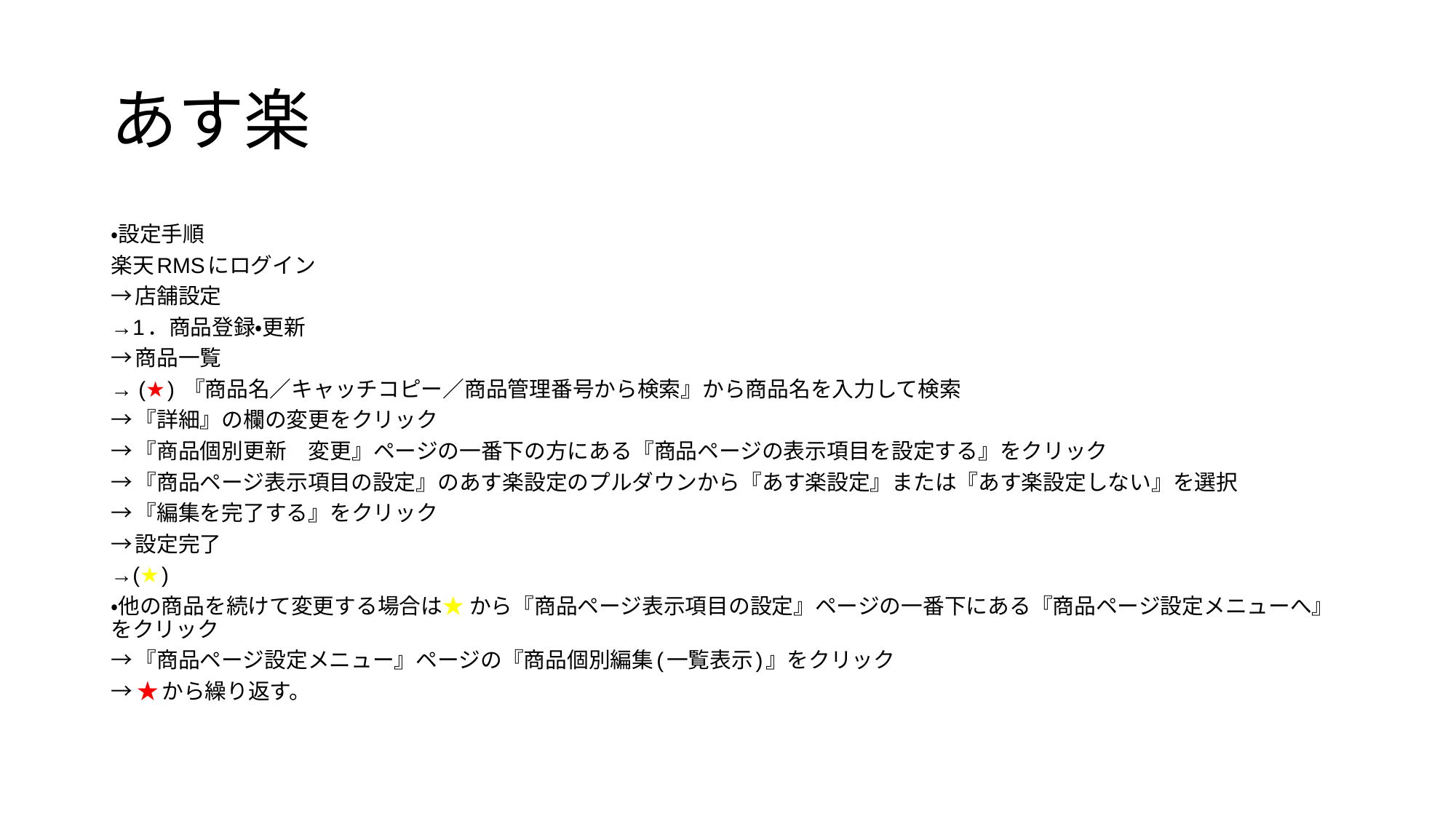

# あす楽
・設定手順
楽天RMSにログイン
→店舗設定
→1．商品登録・更新
→商品一覧
→ (★) 『商品名／キャッチコピー／商品管理番号から検索』から商品名を入力して検索
→『詳細』の欄の変更をクリック
→『商品個別更新　変更』ページの一番下の方にある『商品ページの表示項目を設定する』をクリック
→『商品ページ表示項目の設定』のあす楽設定のプルダウンから『あす楽設定』または『あす楽設定しない』を選択
→『編集を完了する』をクリック
→設定完了
→(★)
・他の商品を続けて変更する場合は★ から『商品ページ表示項目の設定』ページの一番下にある『商品ページ設定メニューへ』をクリック
→『商品ページ設定メニュー』ページの『商品個別編集(一覧表示)』をクリック
→ ★から繰り返す。